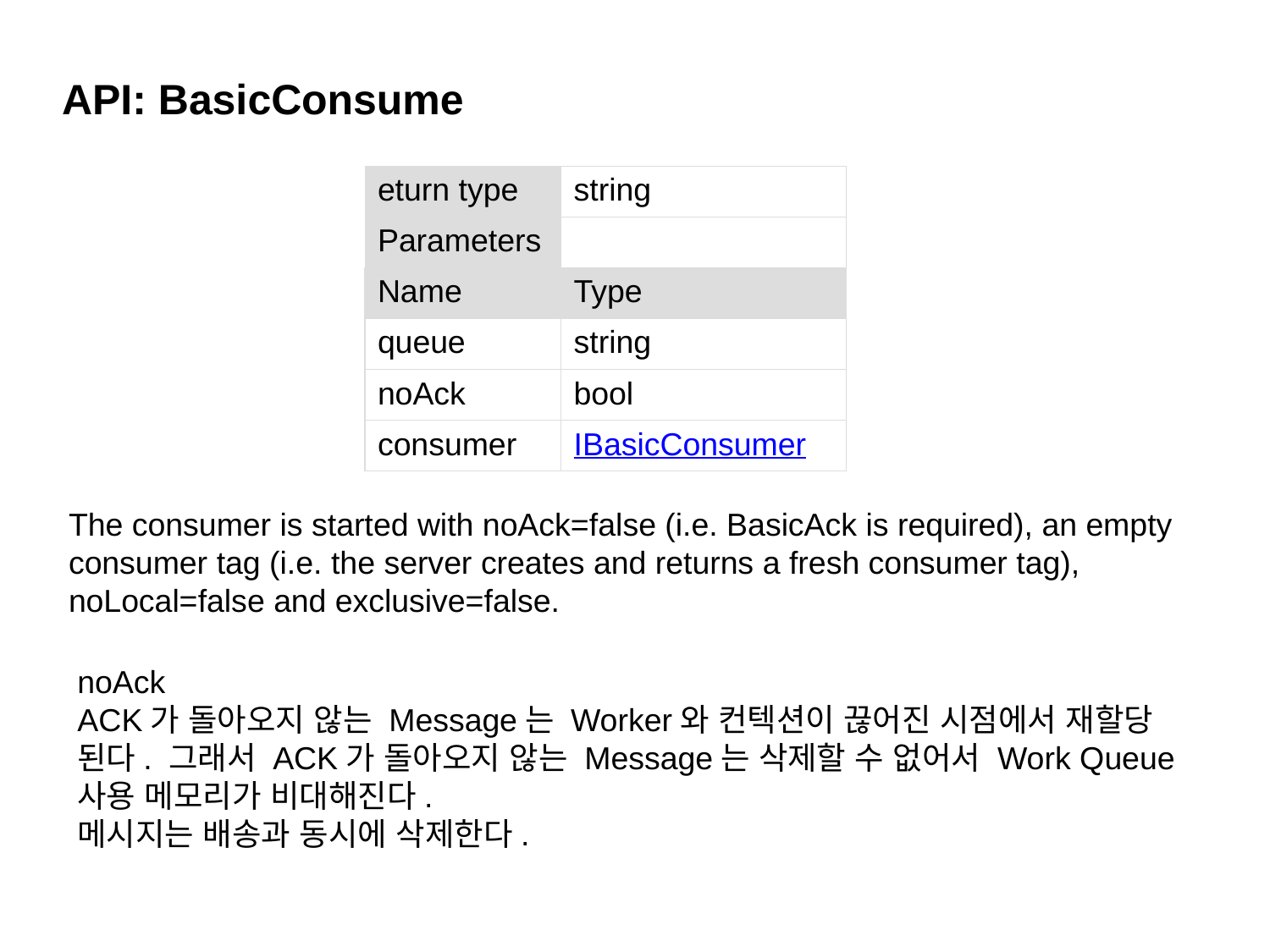

API: BasicConsume
| eturn type | string |
| --- | --- |
| Parameters |  |
| Name | Type |
| queue | string |
| noAck | bool |
| consumer | IBasicConsumer |
The consumer is started with noAck=false (i.e. BasicAck is required), an empty consumer tag (i.e. the server creates and returns a fresh consumer tag), noLocal=false and exclusive=false.
noAck
ACK가 돌아오지 않는 Message는 Worker와 컨텍션이 끊어진 시점에서 재할당 된다. 그래서 ACK가 돌아오지 않는 Message는 삭제할 수 없어서 Work Queue 사용 메모리가 비대해진다.
메시지는 배송과 동시에 삭제한다.